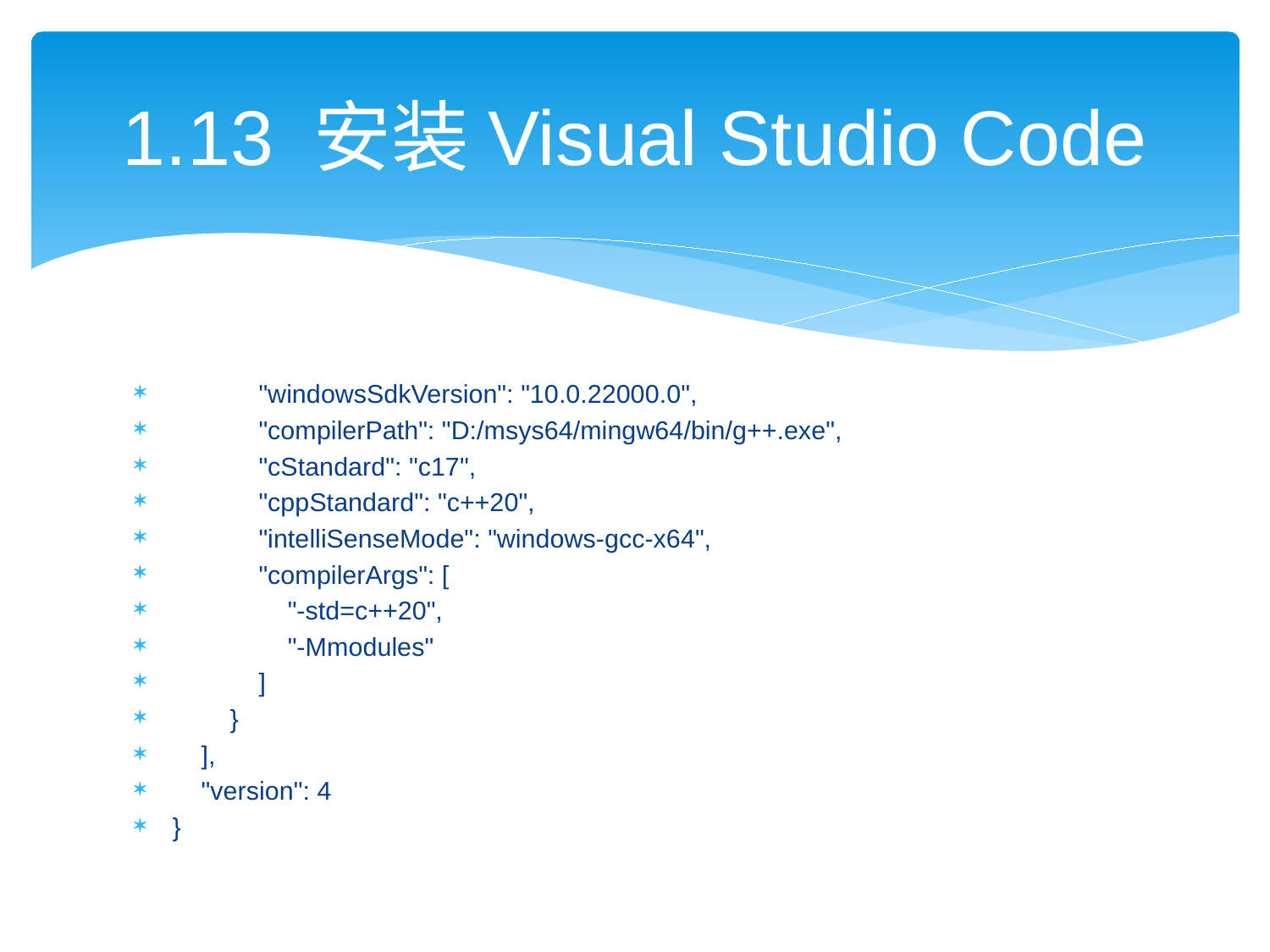

# 1.13 安装Visual Studio Code
            "windowsSdkVersion": "10.0.22000.0",
            "compilerPath": "D:/msys64/mingw64/bin/g++.exe",
            "cStandard": "c17",
            "cppStandard": "c++20",
            "intelliSenseMode": "windows-gcc-x64",
            "compilerArgs": [
                "-std=c++20",
                "-Mmodules"
            ]
        }
    ],
    "version": 4
}